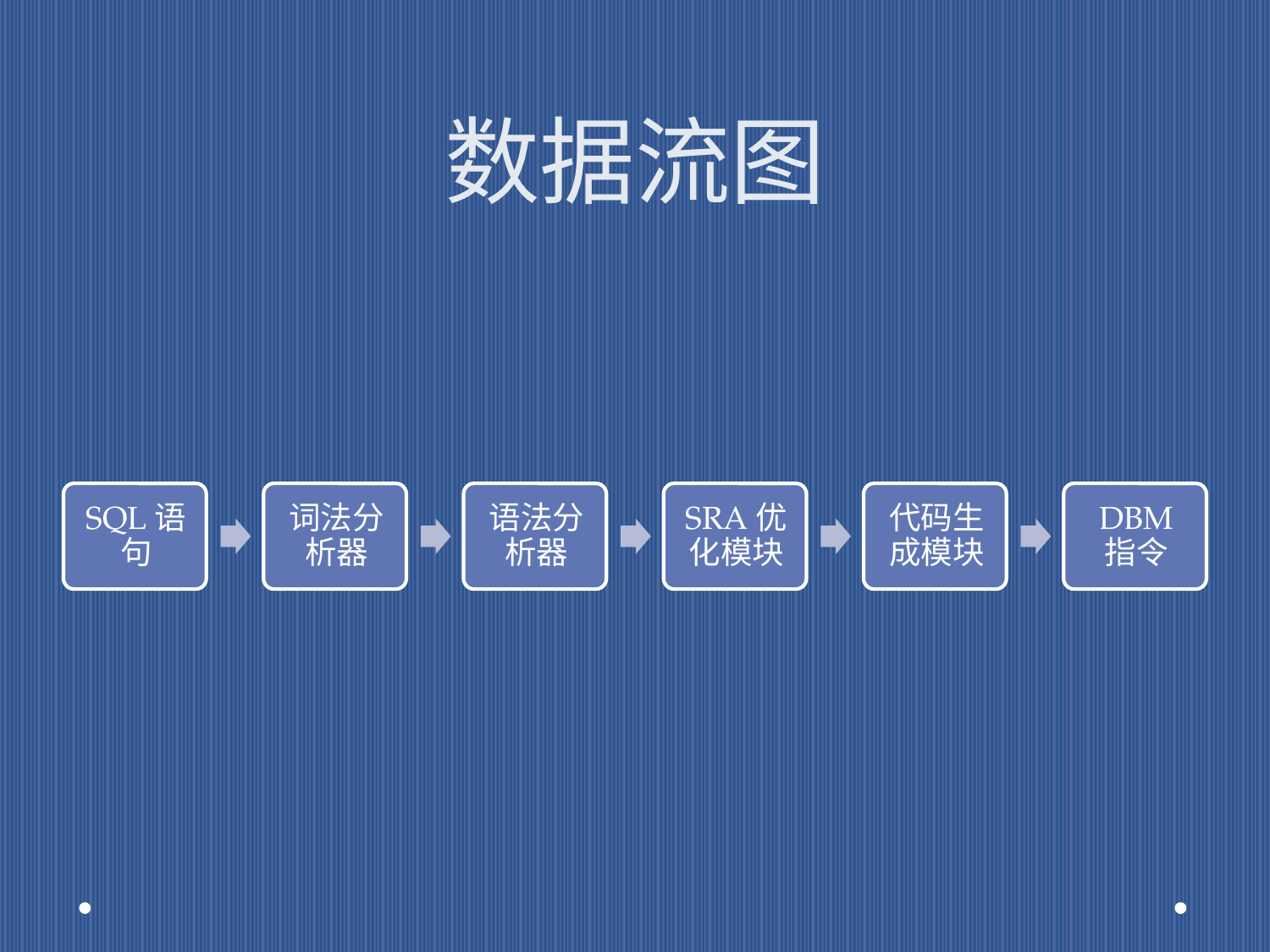

# 数据流图
SQL语句

词法分析器

语法分析器

SRA优化模块

代码生成模块

DBM 指令